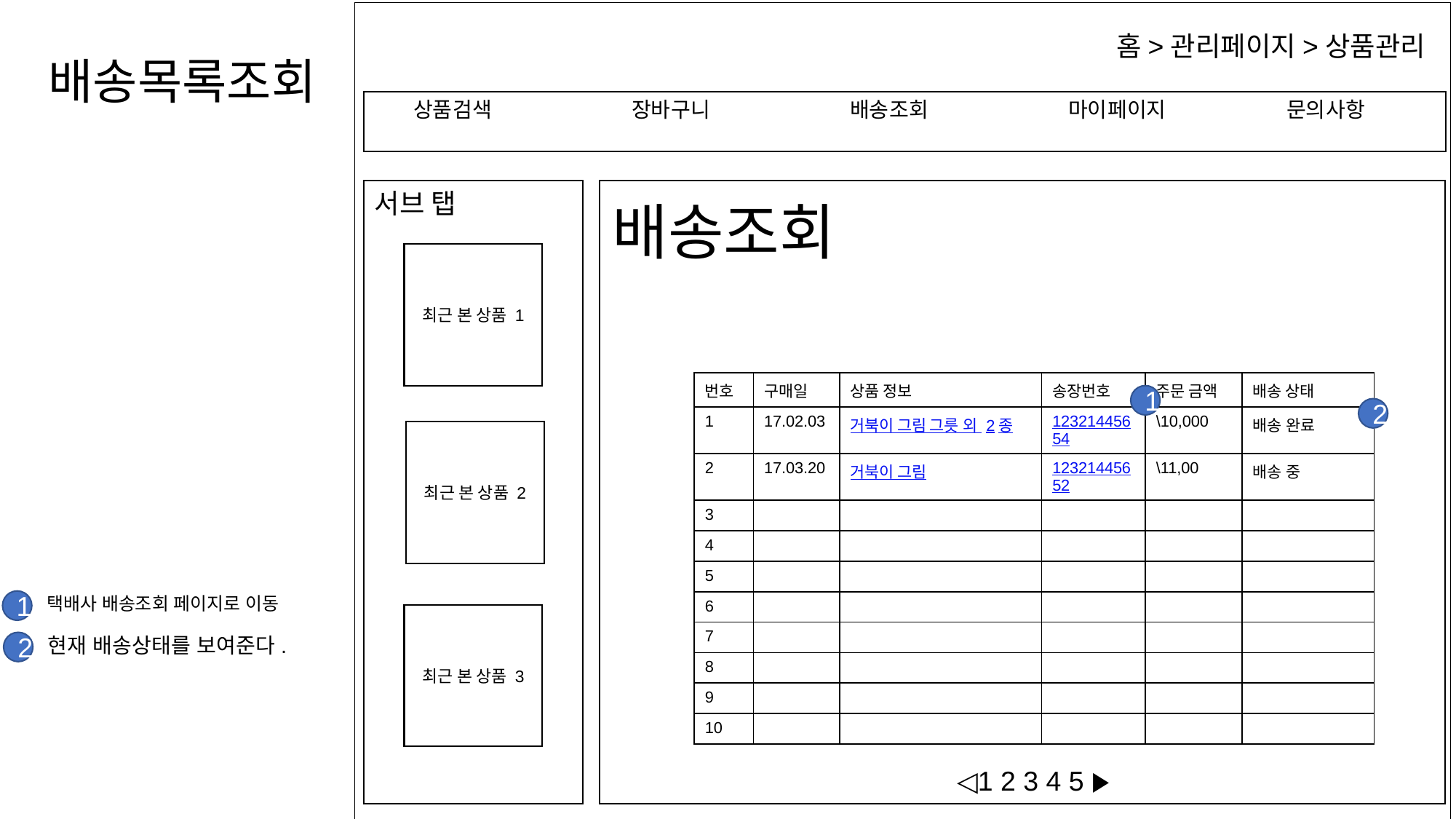

홈>관리페이지>상품관리
배송목록조회
상품검색		장바구니		배송조회		마이페이지		문의사항

서브 탭
배송조회
최근 본 상품 1

| 번호 | 구매일 | 상품 정보 | 송장번호 | 주문 금액 | 배송 상태 |
| --- | --- | --- | --- | --- | --- |
| 1 | 17.02.03 | 거북이 그림 그릇 외 2종 | 12321445654 | \10,000 | 배송 완료 |
| 2 | 17.03.20 | 거북이 그림 | 12321445652 | \11,00 | 배송 중 |
| 3 |  |  |  |  |  |
| 4 |  |  |  |  |  |
| 5 |  |  |  |  |  |
| 6 |  |  |  |  |  |
| 7 |  |  |  |  |  |
| 8 |  |  |  |  |  |
| 9 |  |  |  |  |  |
| 10 |  |  |  |  |  |
1
2
최근 본 상품 2
택배사 배송조회 페이지로 이동
1
최근 본 상품 3
현재 배송상태를 보여준다.
2
◁1 2 3 4 5 ▶